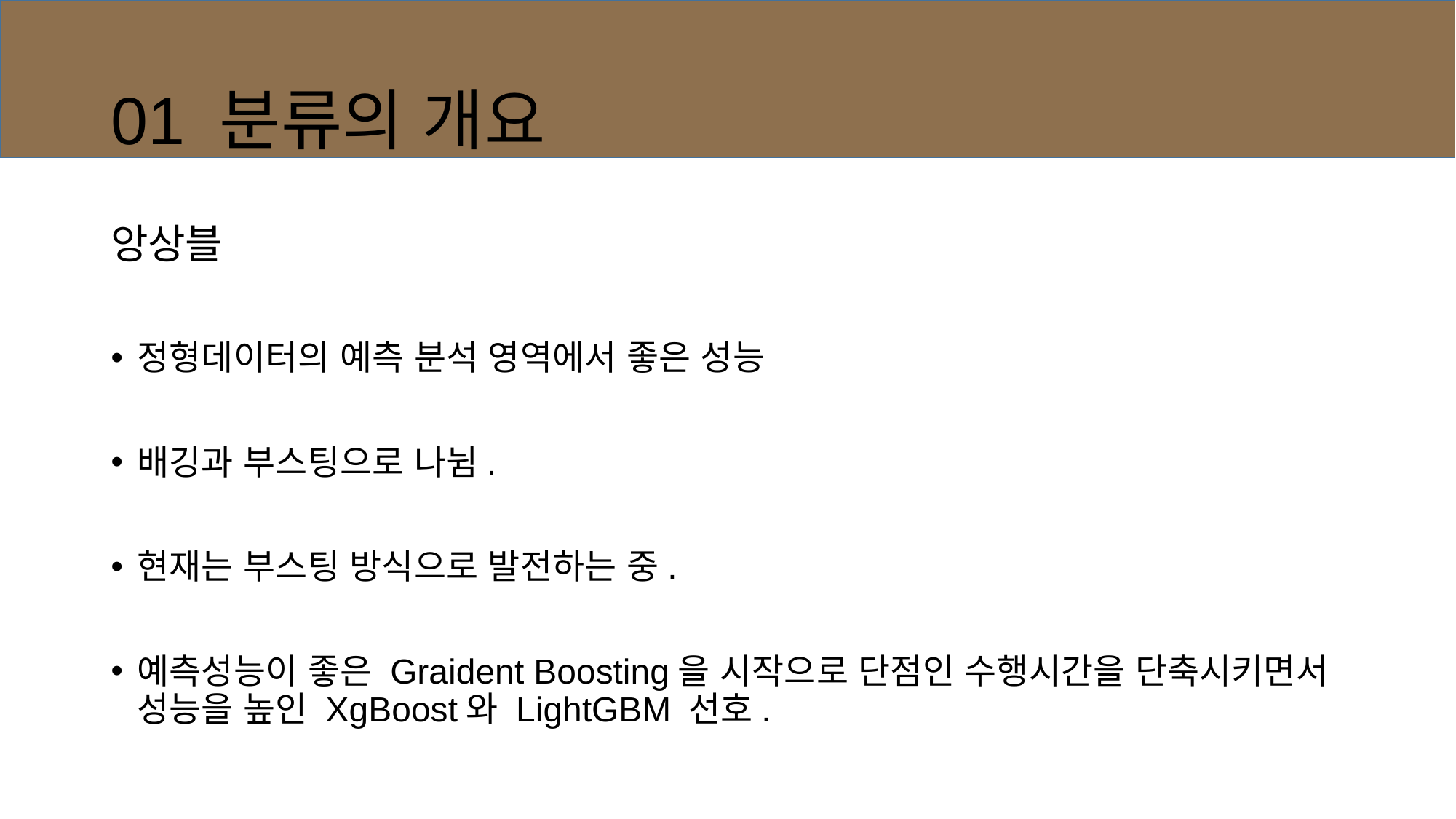

# 01 분류의 개요
앙상블

정형데이터의 예측 분석 영역에서 좋은 성능

배깅과 부스팅으로 나뉨.

현재는 부스팅 방식으로 발전하는 중.

예측성능이 좋은 Graident Boosting을 시작으로 단점인 수행시간을 단축시키면서 성능을 높인 XgBoost와 LightGBM 선호.